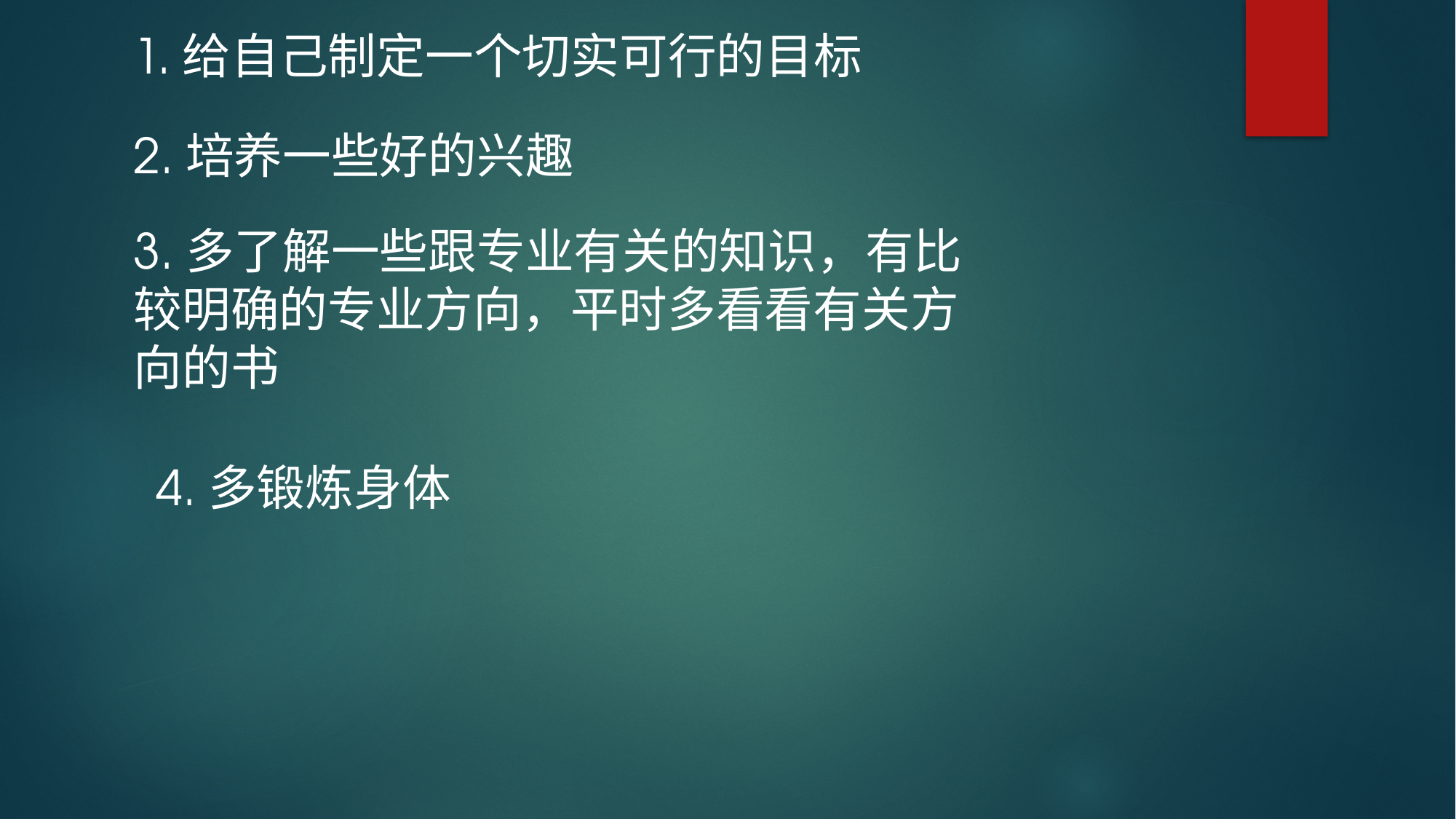

1.给自己制定一个切实可行的目标
2.培养一些好的兴趣
3.多了解一些跟专业有关的知识，有比较明确的专业方向，平时多看看有关方向的书
4.多锻炼身体